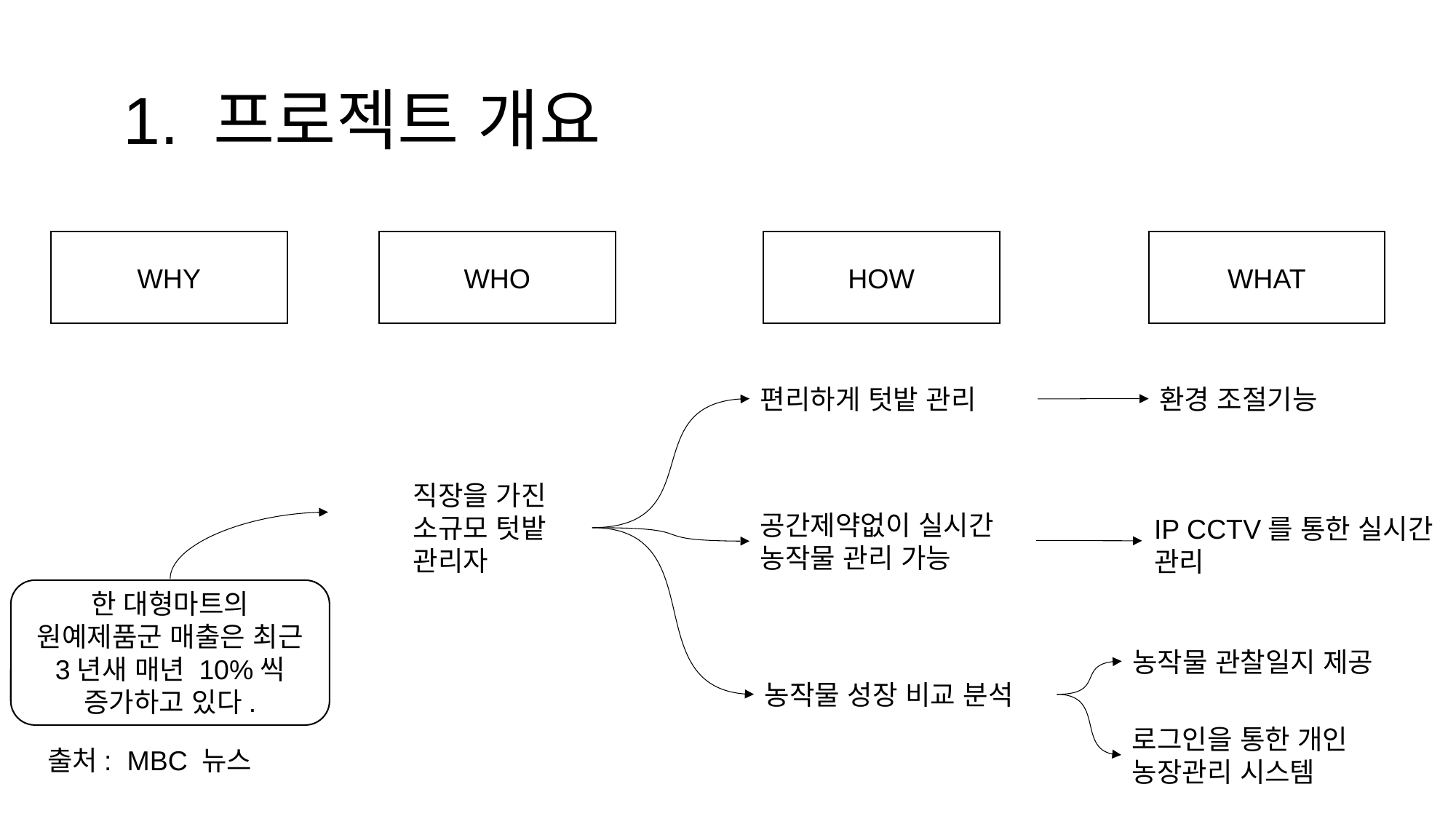

1. 프로젝트 개요
WHY
WHO
HOW
WHAT
편리하게 텃밭 관리
환경 조절기능

직장을 가진 소규모 텃밭 관리자
공간제약없이 실시간 농작물 관리 가능
IP CCTV를 통한 실시간 관리
한 대형마트의 원예제품군 매출은 최근 3년새 매년 10%씩 증가하고 있다.
농작물 관찰일지 제공
농작물 성장 비교 분석
로그인을 통한 개인 농장관리 시스템
출처:  MBC 뉴스